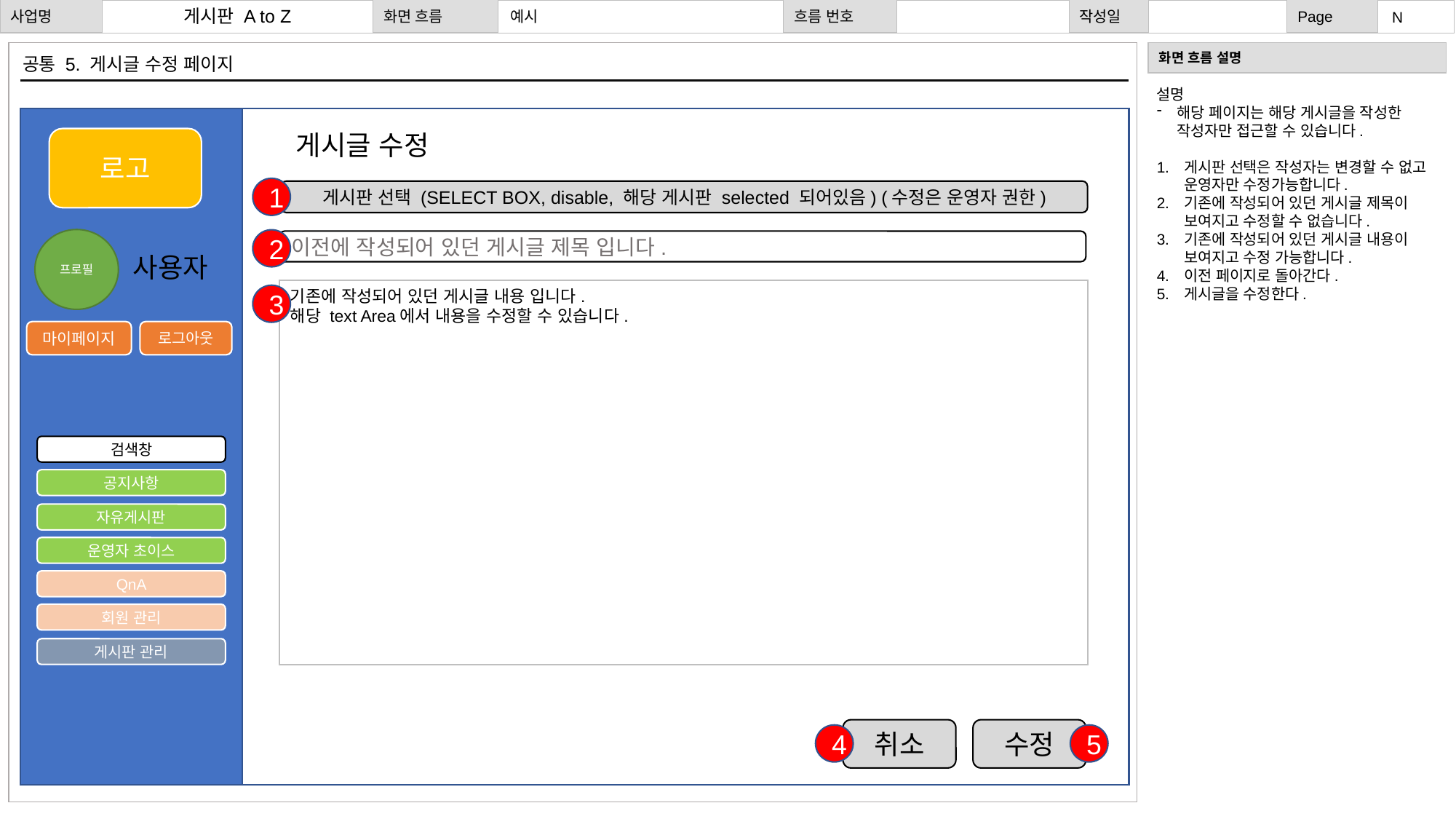

# 예시

게시판 A to Z
N

공통 5. 게시글 수정 페이지
설명
해당 페이지는 해당 게시글을 작성한 작성자만 접근할 수 있습니다.

게시판 선택은 작성자는 변경할 수 없고 운영자만 수정가능합니다.
기존에 작성되어 있던 게시글 제목이 보여지고 수정할 수 없습니다.
기존에 작성되어 있던 게시글 내용이 보여지고 수정 가능합니다.
이전 페이지로 돌아간다.
게시글을 수정한다.

게시글 수정
로고
1
게시판 선택 (SELECT BOX, disable, 해당 게시판 selected 되어있음) (수정은 운영자 권한)
프로필
2
이전에 작성되어 있던 게시글 제목 입니다.
사용자
기존에 작성되어 있던 게시글 내용 입니다.
해당 text Area에서 내용을 수정할 수 있습니다.
3
마이페이지
로그아웃
검색창
공지사항
자유게시판
운영자 초이스
QnA
회원 관리
게시판 관리
취소
수정
4
5